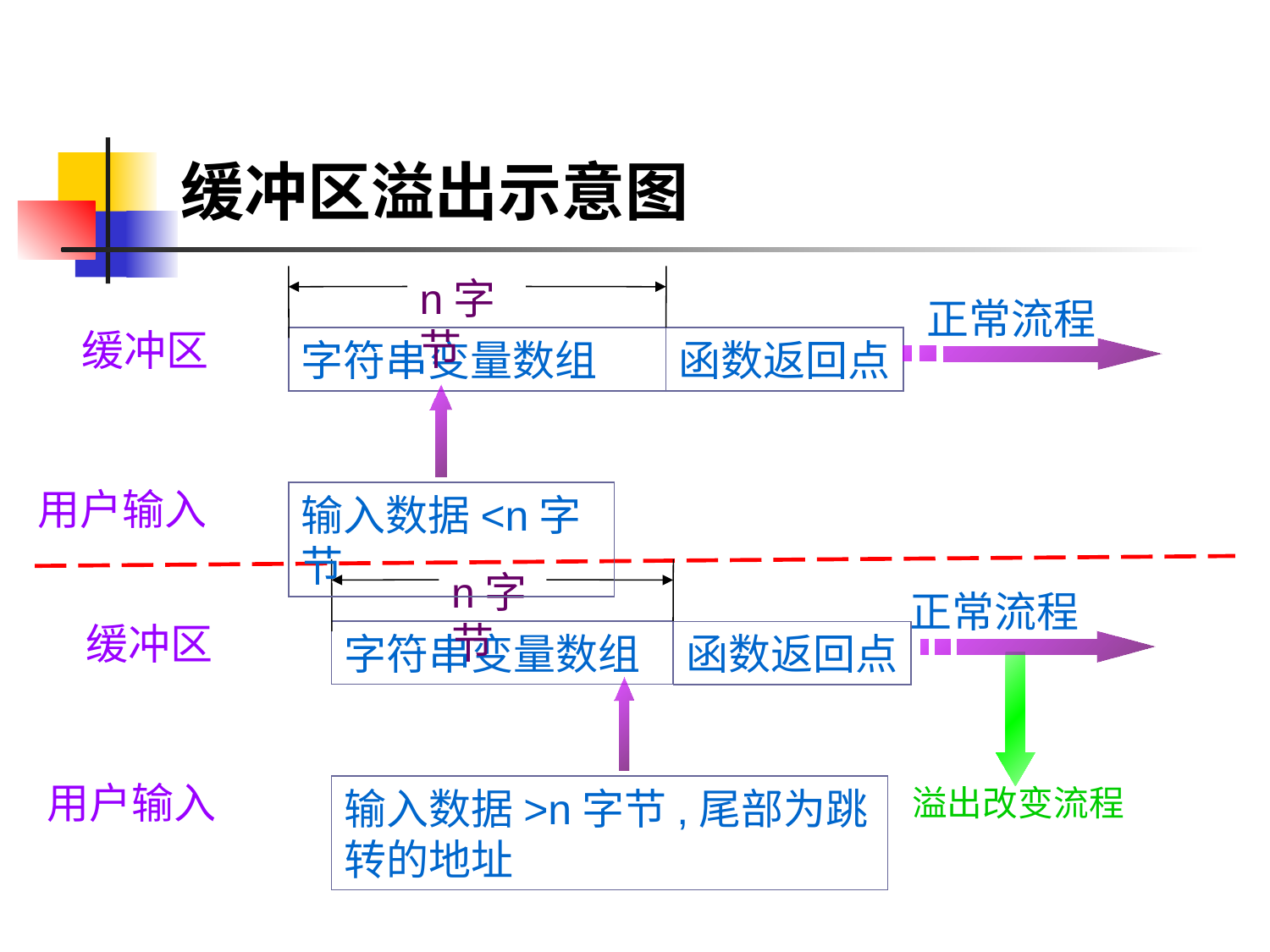

# 缓冲区溢出示意图

n字节

正常流程

缓冲区
字符串变量数组
函数返回点

用户输入
输入数据<n字节

n字节

正常流程

缓冲区
字符串变量数组

用户输入
溢出改变流程
输入数据>n字节,尾部为跳转的地址
函数返回点